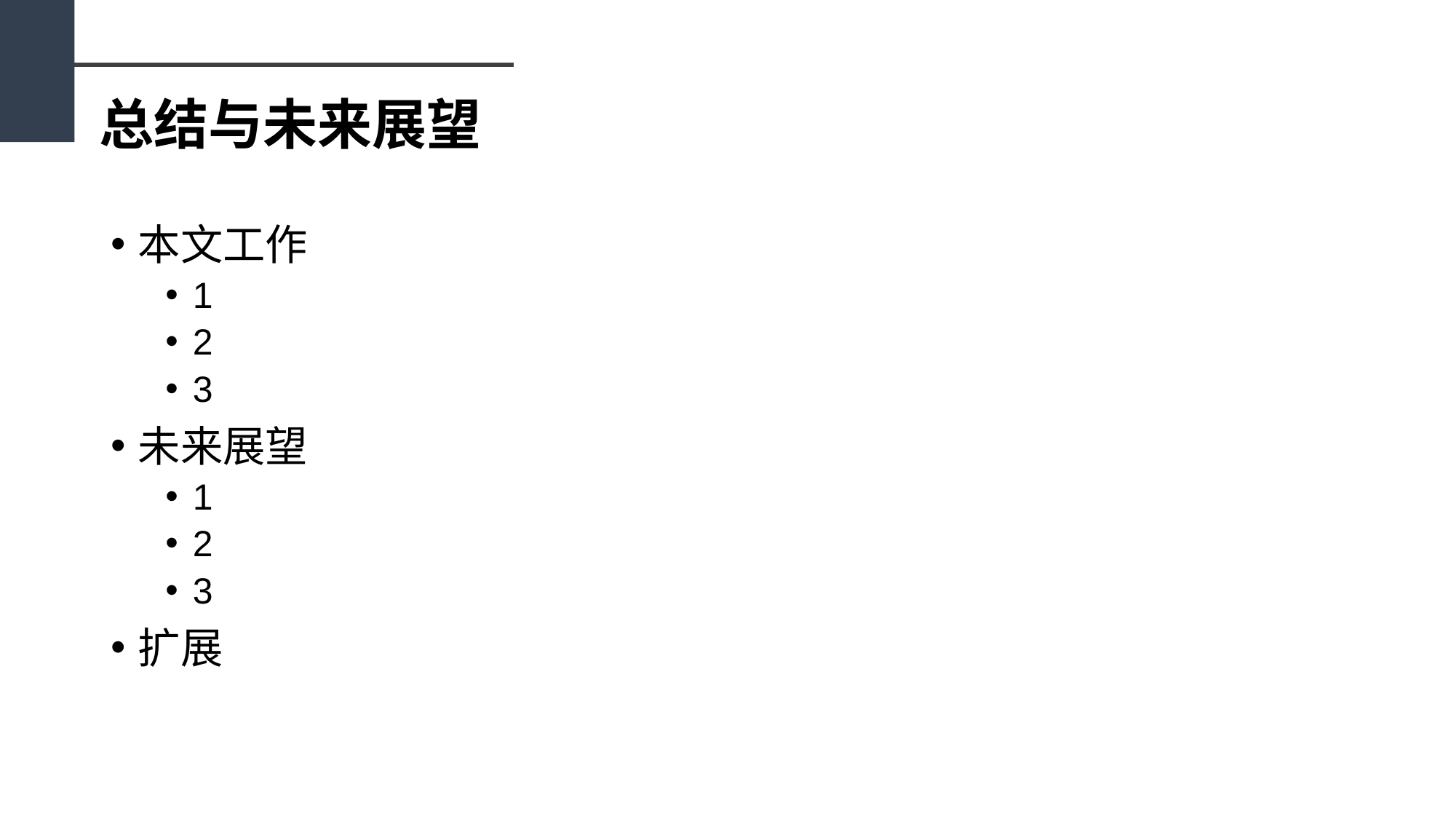

总结与未来展望
本文工作
1
2
3
未来展望
1
2
3
扩展